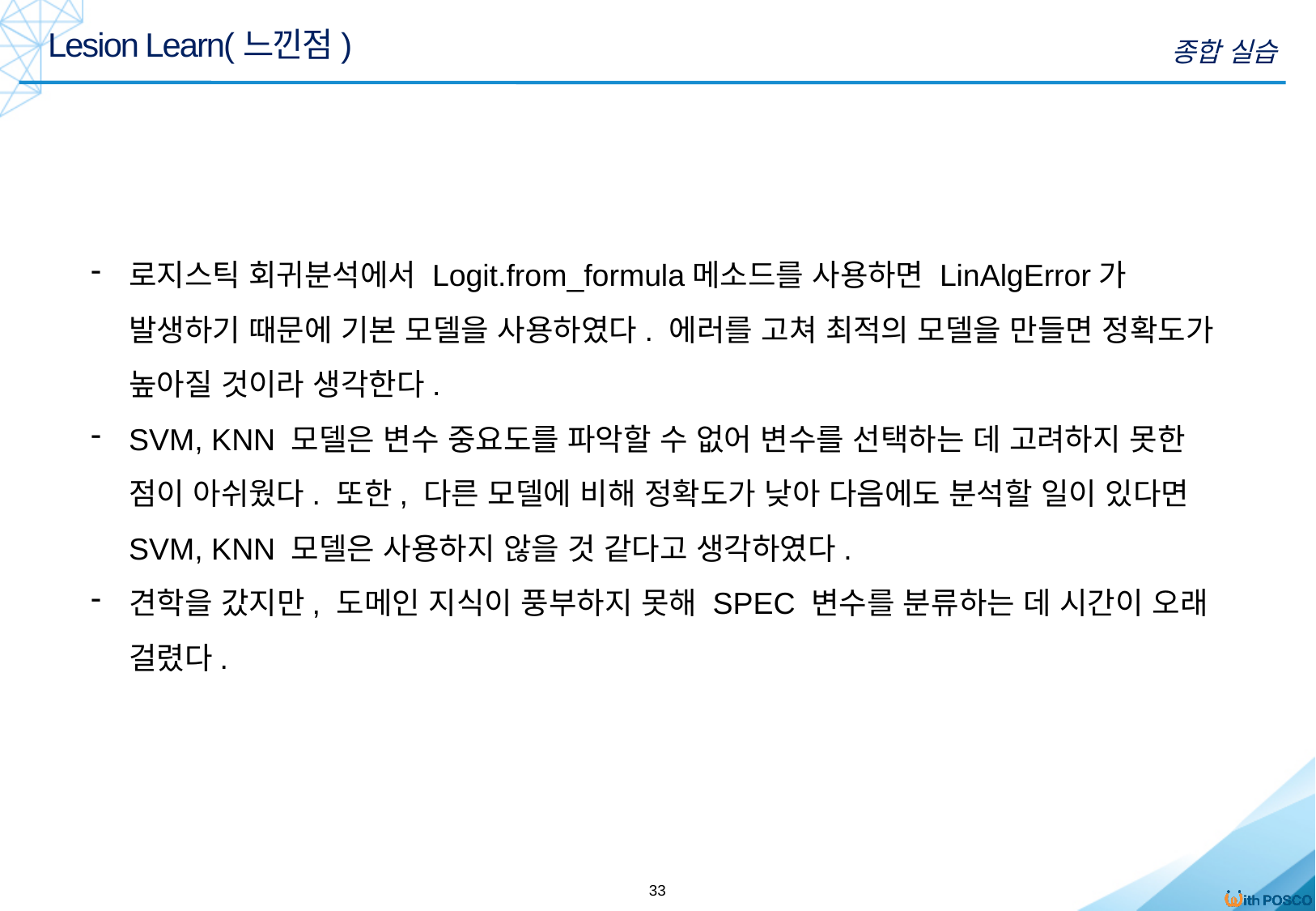

Lesion Learn(느낀점)
종합 실습
로지스틱 회귀분석에서 Logit.from_formula메소드를 사용하면 LinAlgError가 발생하기 때문에 기본 모델을 사용하였다. 에러를 고쳐 최적의 모델을 만들면 정확도가 높아질 것이라 생각한다.
SVM, KNN 모델은 변수 중요도를 파악할 수 없어 변수를 선택하는 데 고려하지 못한 점이 아쉬웠다. 또한, 다른 모델에 비해 정확도가 낮아 다음에도 분석할 일이 있다면 SVM, KNN 모델은 사용하지 않을 것 같다고 생각하였다.
견학을 갔지만, 도메인 지식이 풍부하지 못해 SPEC 변수를 분류하는 데 시간이 오래 걸렸다.